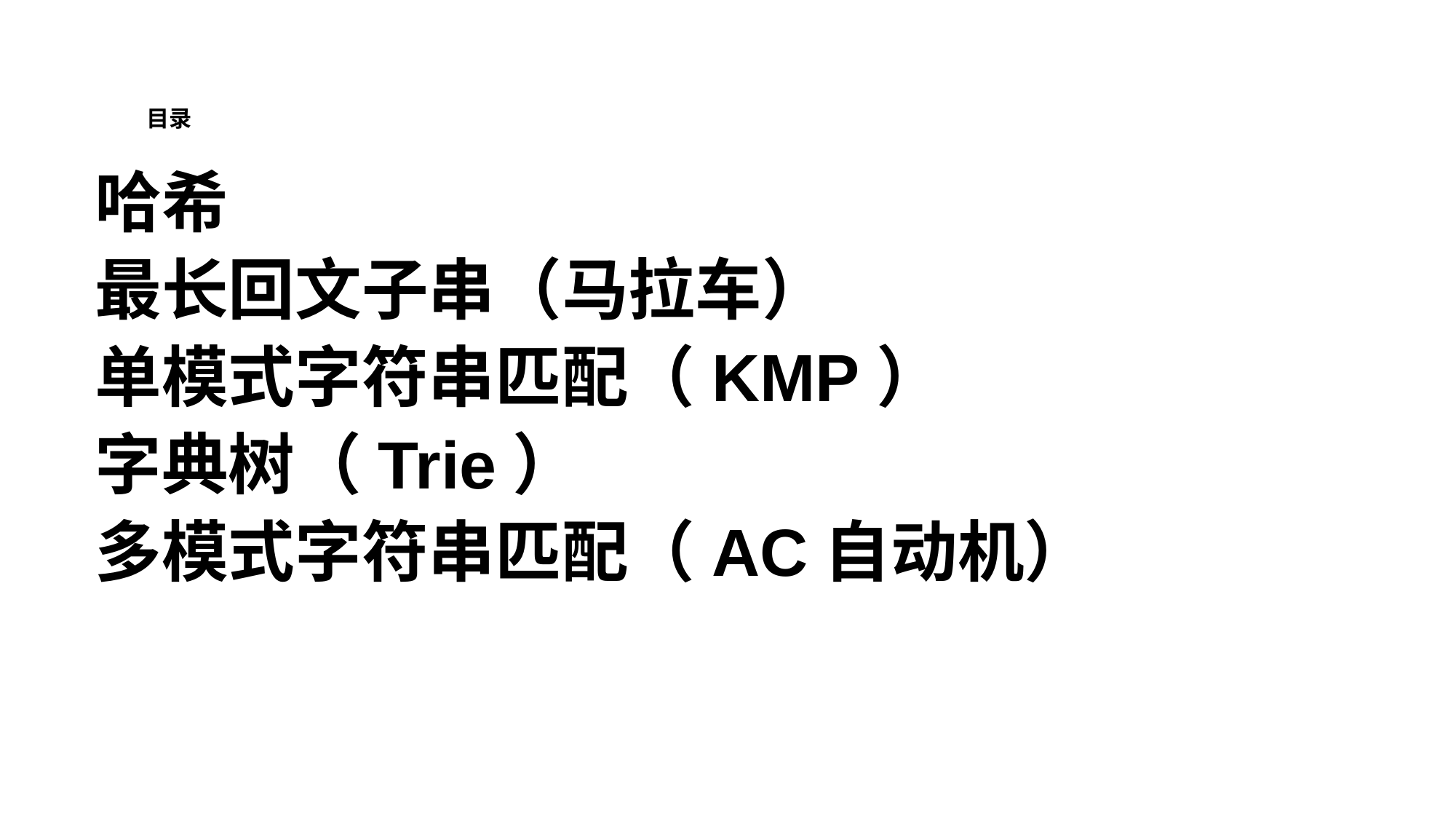

# 目录
哈希
最长回文子串（马拉车）
单模式字符串匹配（KMP）
字典树（Trie）
多模式字符串匹配（AC自动机）